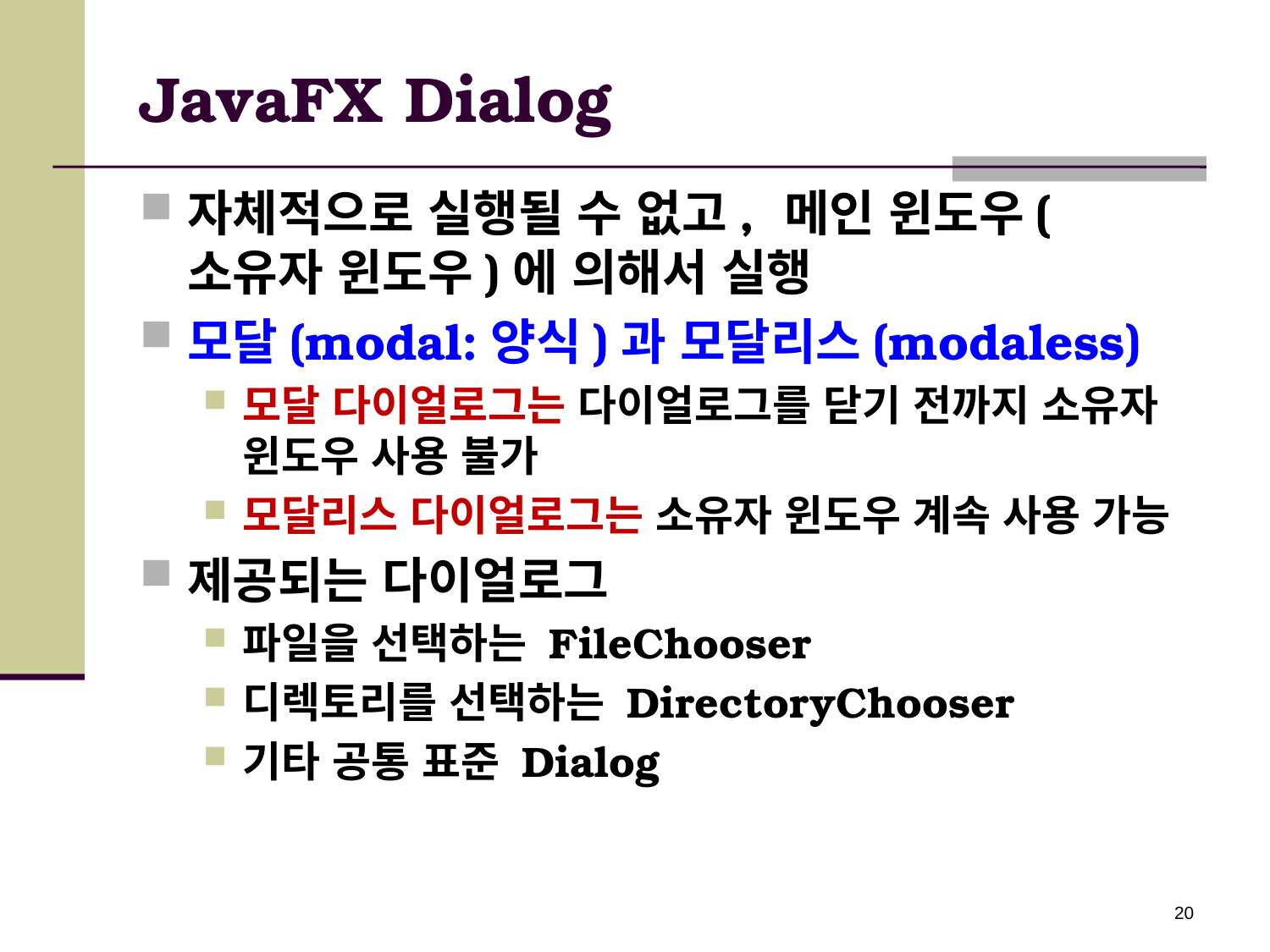

# JavaFX Dialog
자체적으로 실행될 수 없고, 메인 윈도우(소유자 윈도우)에 의해서 실행
모달(modal:양식)과 모달리스(modaless)
모달 다이얼로그는 다이얼로그를 닫기 전까지 소유자 윈도우 사용 불가
모달리스 다이얼로그는 소유자 윈도우 계속 사용 가능
제공되는 다이얼로그
파일을 선택하는 FileChooser
디렉토리를 선택하는 DirectoryChooser
기타 공통 표준 Dialog

20